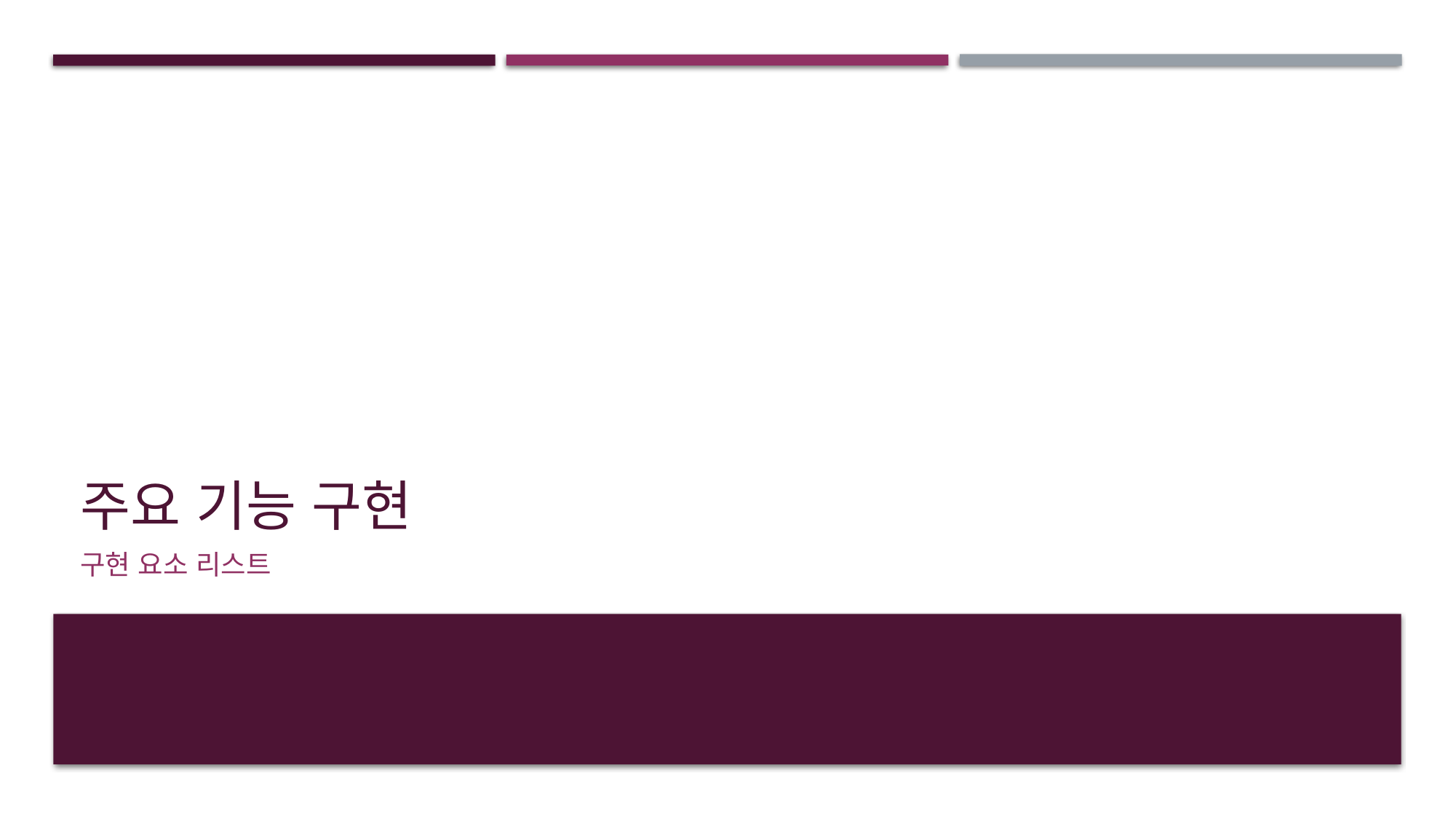

# 주요 기능 구현
구현 요소 리스트